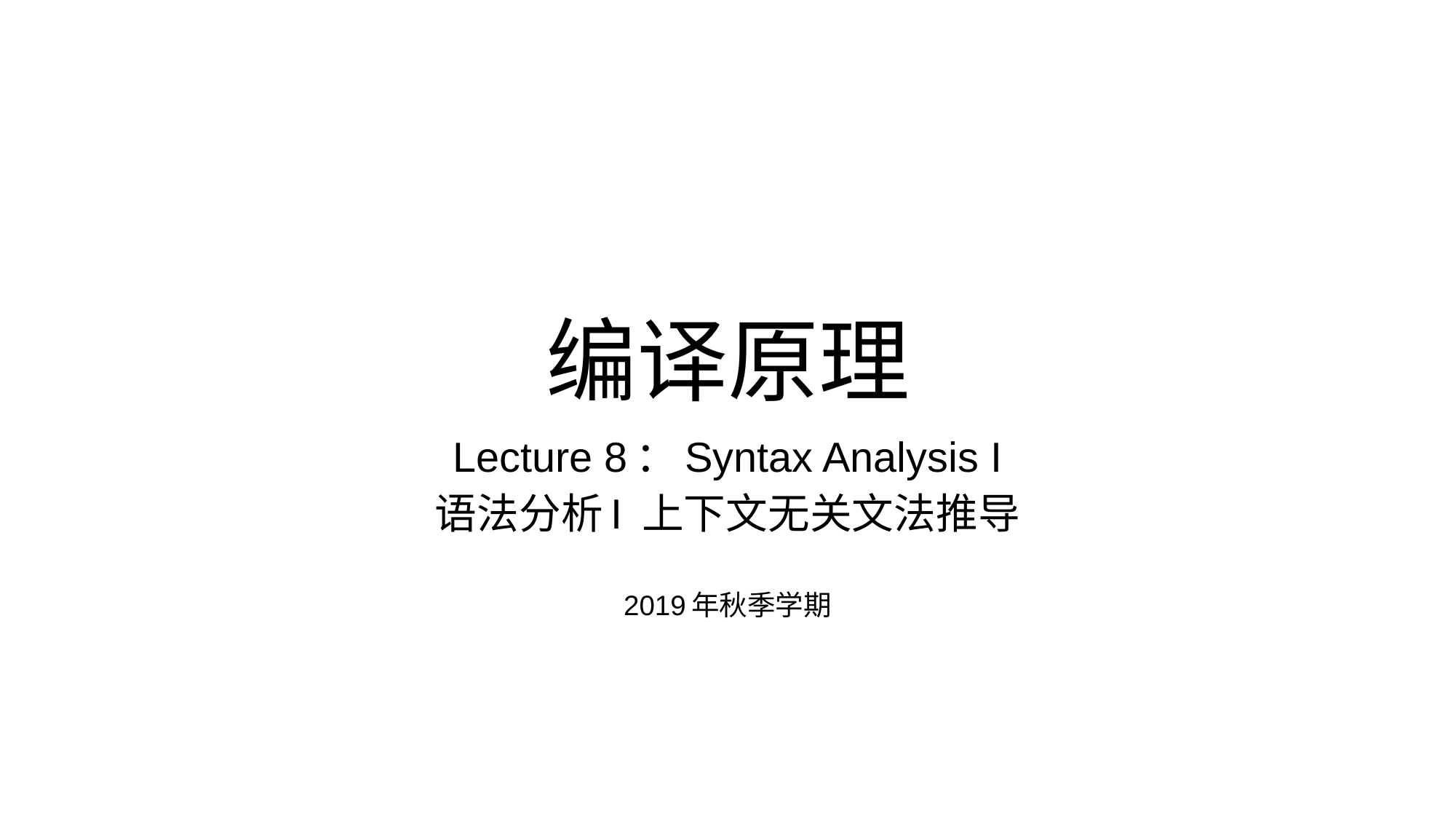

# 编译原理
Lecture 8：Syntax Analysis I
语法分析I 上下文无关文法推导

2019年秋季学期